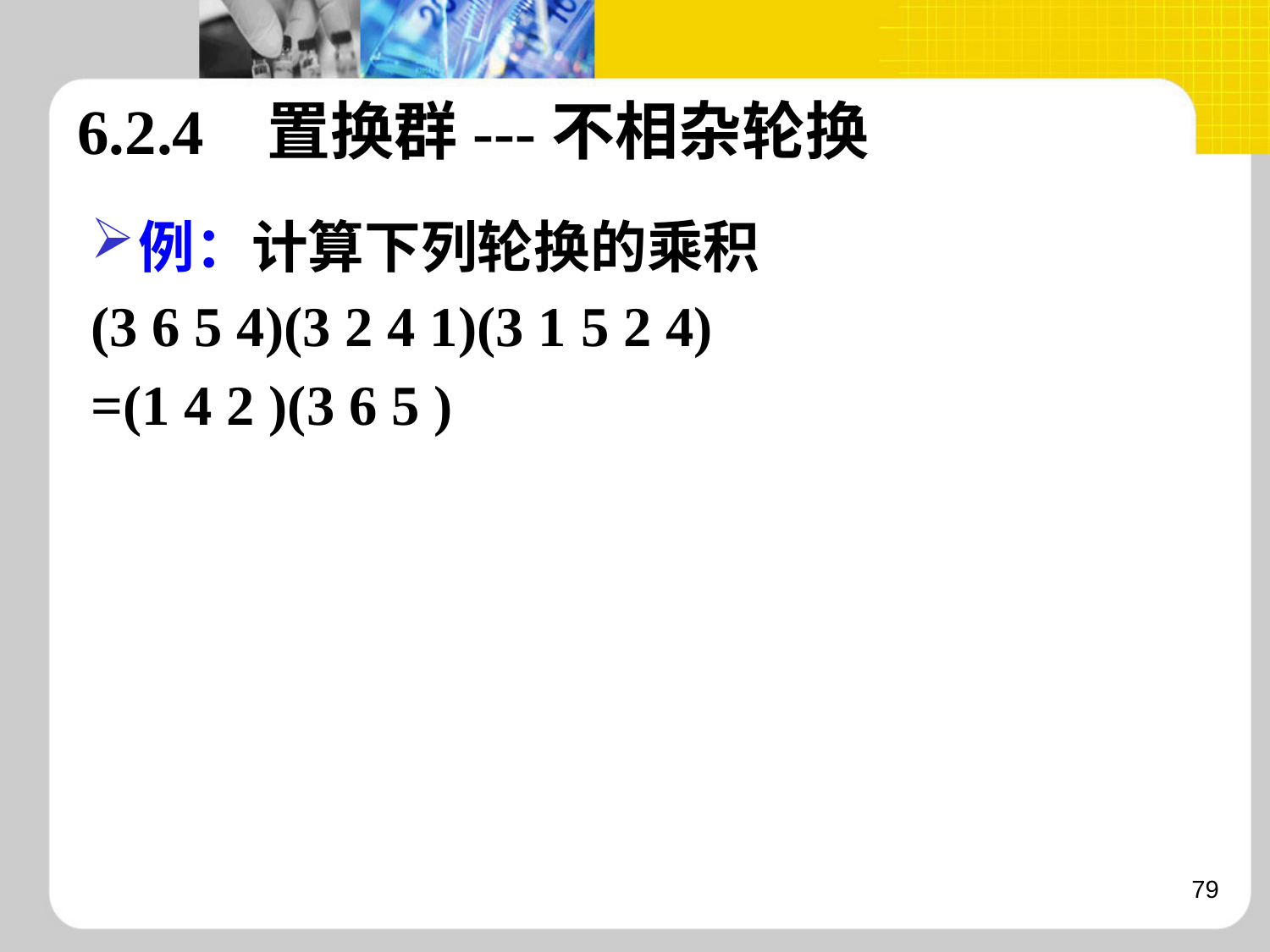

6.2.4   置换群---不相杂轮换
例：计算下列轮换的乘积
(3 6 5 4)(3 2 4 1)(3 1 5 2 4)
=(1 4 2 )(3 6 5 )

79